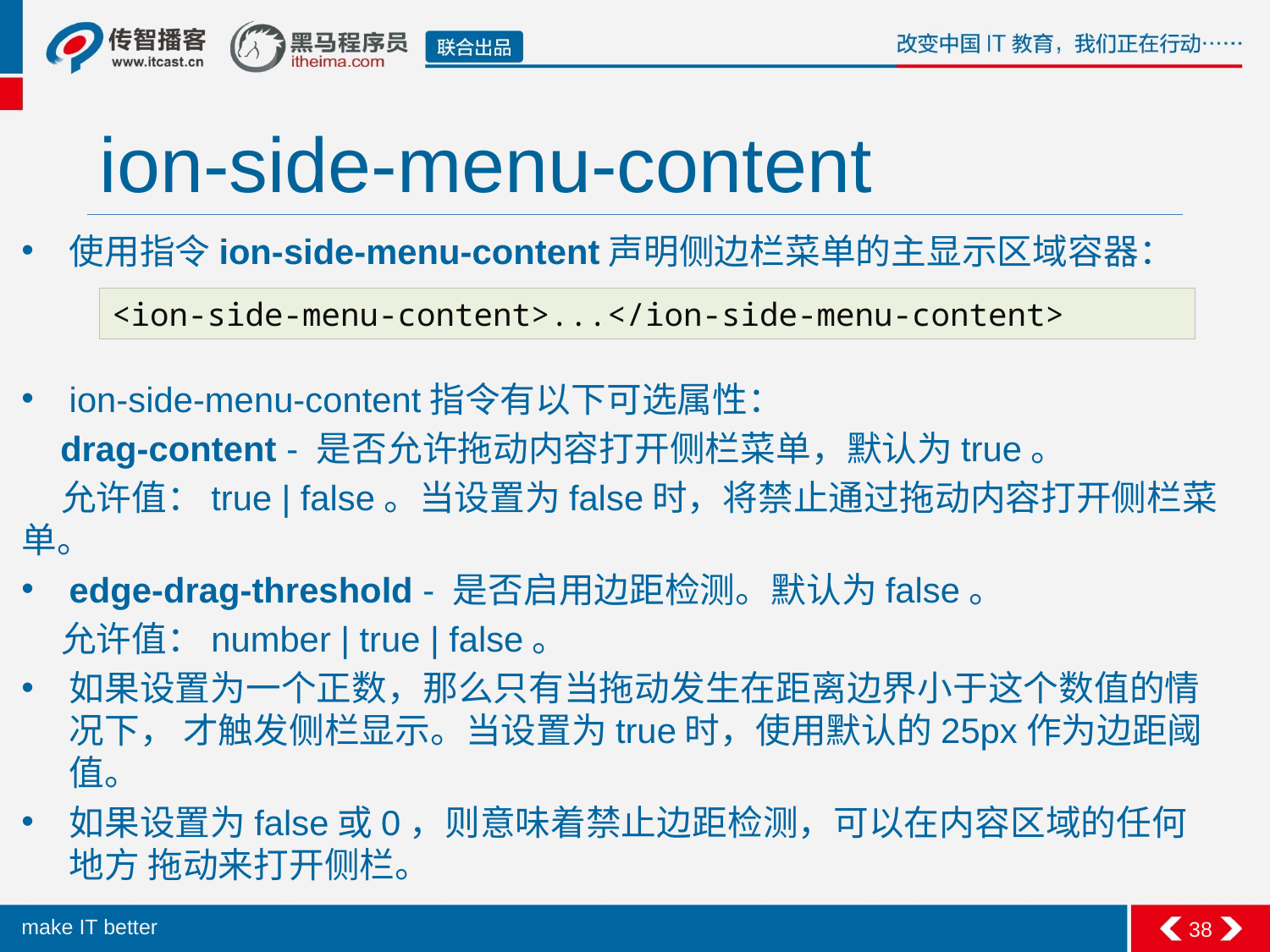

# ion-side-menu-content
使用指令ion-side-menu-content声明侧边栏菜单的主显示区域容器：

ion-side-menu-content指令有以下可选属性：
    drag-content - 是否允许拖动内容打开侧栏菜单，默认为true。
    允许值：true | false。当设置为false时，将禁止通过拖动内容打开侧栏菜单。
edge-drag-threshold - 是否启用边距检测。默认为false。
    允许值：number | true | false。
如果设置为一个正数，那么只有当拖动发生在距离边界小于这个数值的情况下， 才触发侧栏显示。当设置为true时，使用默认的25px作为边距阈值。
如果设置为false或0，则意味着禁止边距检测，可以在内容区域的任何地方 拖动来打开侧栏。

<ion-side-menu-content>...</ion-side-menu-content>
38

make IT better